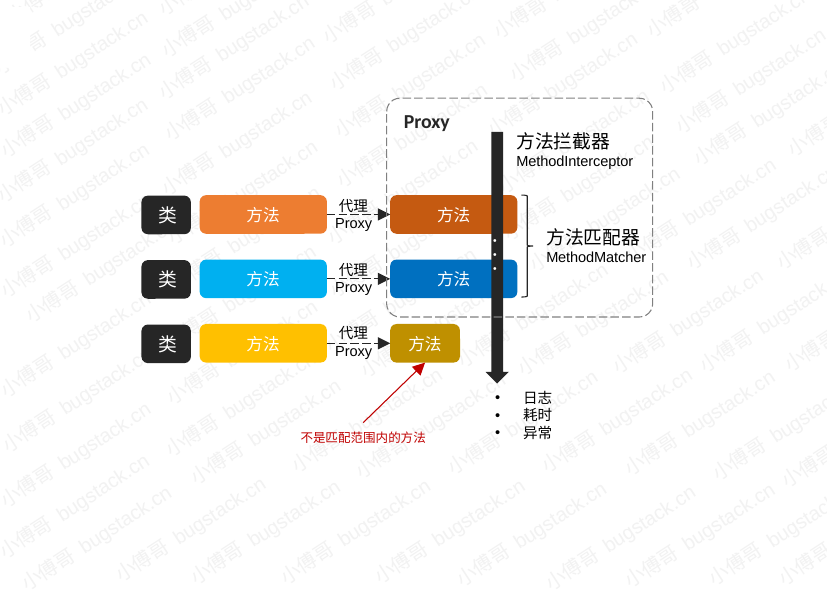

Proxy
方法拦截器
MethodInterceptor
代理
Proxy
方法
方法

类
方法匹配器
MethodMatcher
·  ·  ·
代理
Proxy
方法
方法
类
代理
Proxy
方法
方法
类
日志
耗时
异常
不是匹配范围内的方法